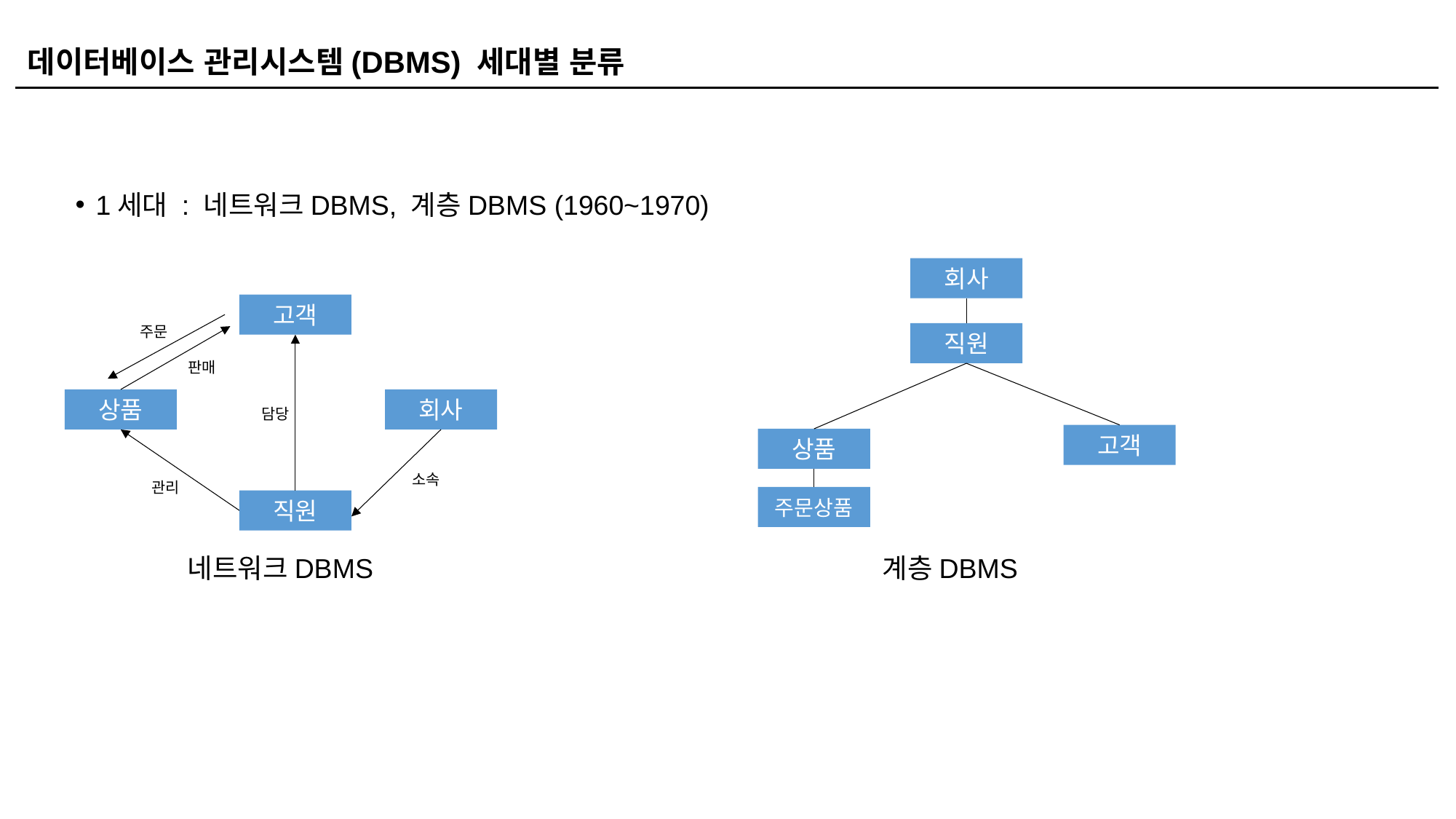

데이터베이스 관리시스템(DBMS) 세대별 분류
1세대 : 네트워크DBMS, 계층DBMS (1960~1970)
회사
고객
주문
직원
판매
상품
회사
담당
고객
상품
소속
관리
주문상품
직원
네트워크DBMS
계층DBMS